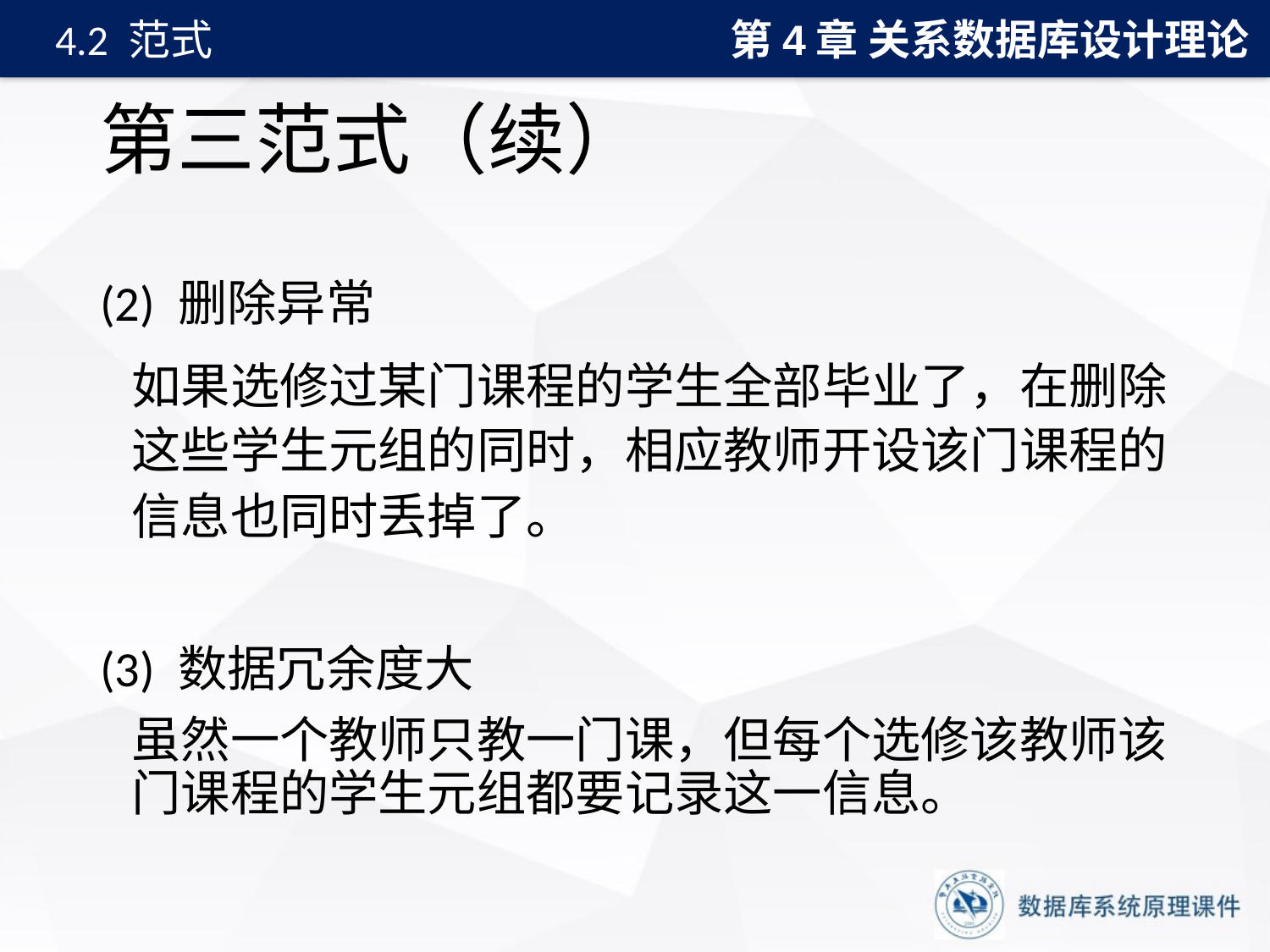

第4章 关系数据库设计理论
4.2 范式
# 第三范式（续）
(2) 删除异常
	如果选修过某门课程的学生全部毕业了，在删除这些学生元组的同时，相应教师开设该门课程的信息也同时丢掉了。

(3) 数据冗余度大
	虽然一个教师只教一门课，但每个选修该教师该门课程的学生元组都要记录这一信息。